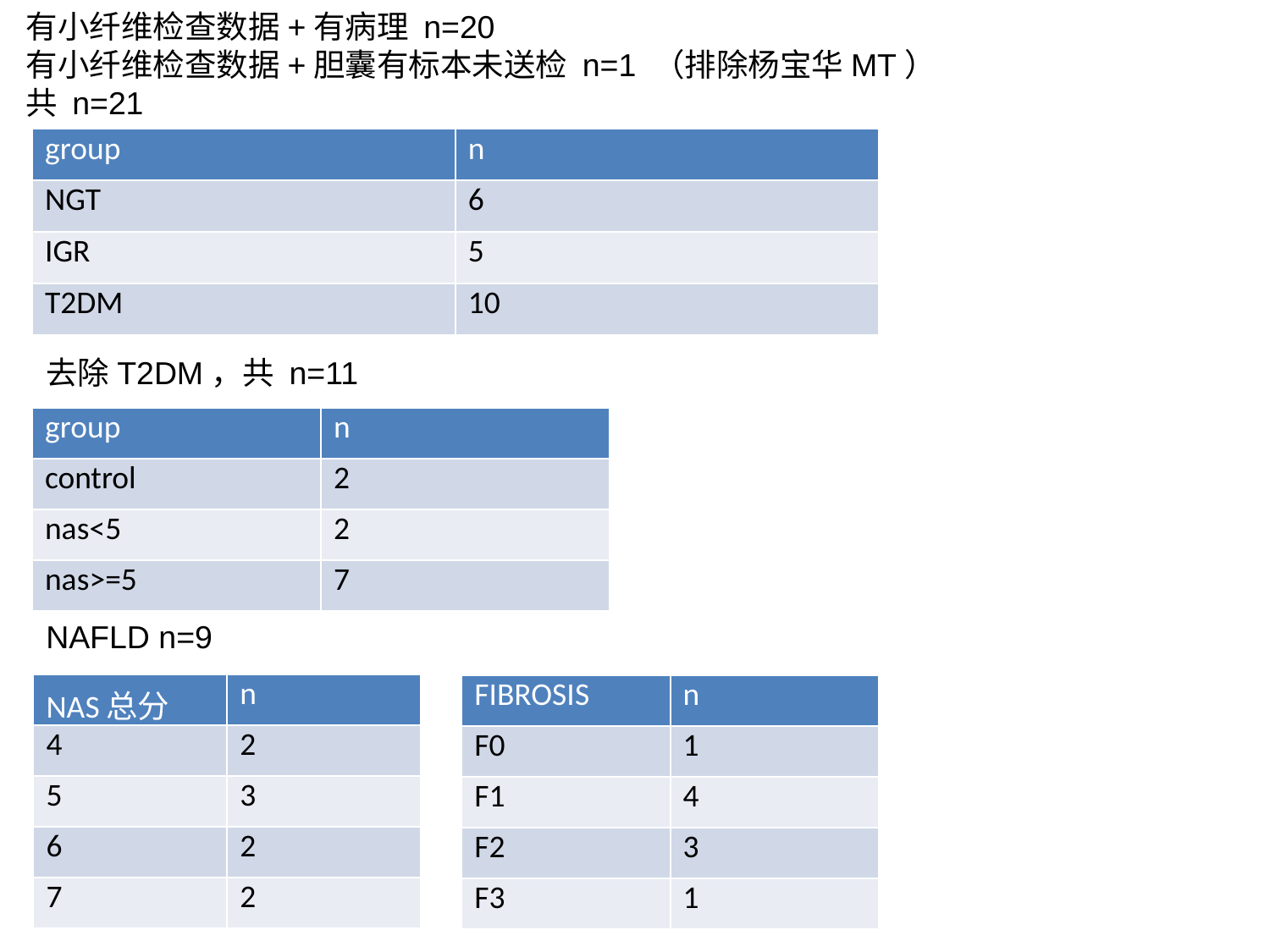

有小纤维检查数据+有病理 n=20
有小纤维检查数据+胆囊有标本未送检 n=1 （排除杨宝华MT）
共 n=21
| group | n |
| --- | --- |
| NGT | 6 |
| IGR | 5 |
| T2DM | 10 |
去除T2DM，共 n=11
| group | n |
| --- | --- |
| control | 2 |
| nas<5 | 2 |
| nas>=5 | 7 |
NAFLD n=9
| NAS总分 | n |
| --- | --- |
| 4 | 2 |
| 5 | 3 |
| 6 | 2 |
| 7 | 2 |
| FIBROSIS | n |
| --- | --- |
| F0 | 1 |
| F1 | 4 |
| F2 | 3 |
| F3 | 1 |